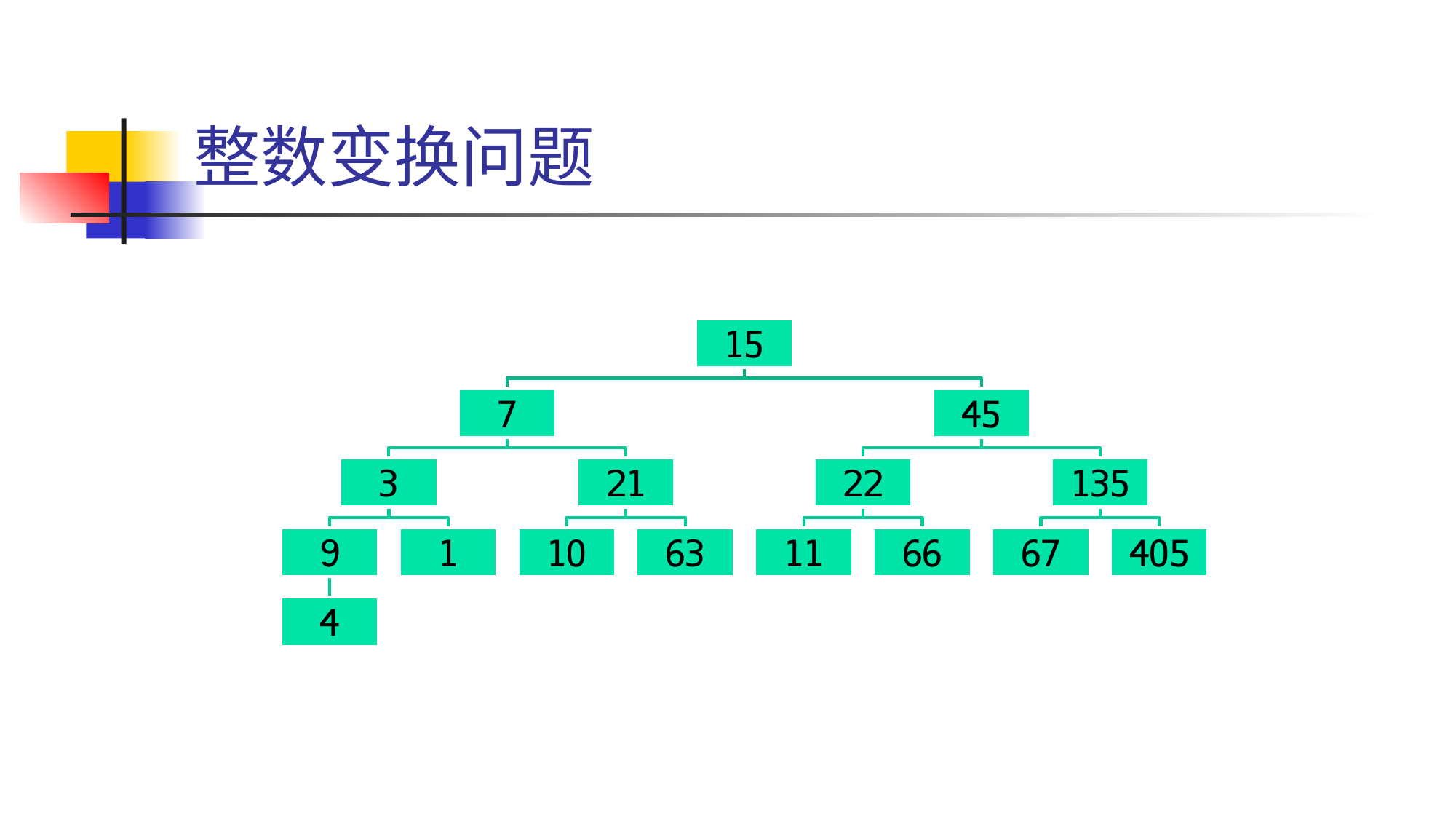

# 整数变换问题
15
7
3
9
4
1
21
10
63
45
22
11
66
135
67
405